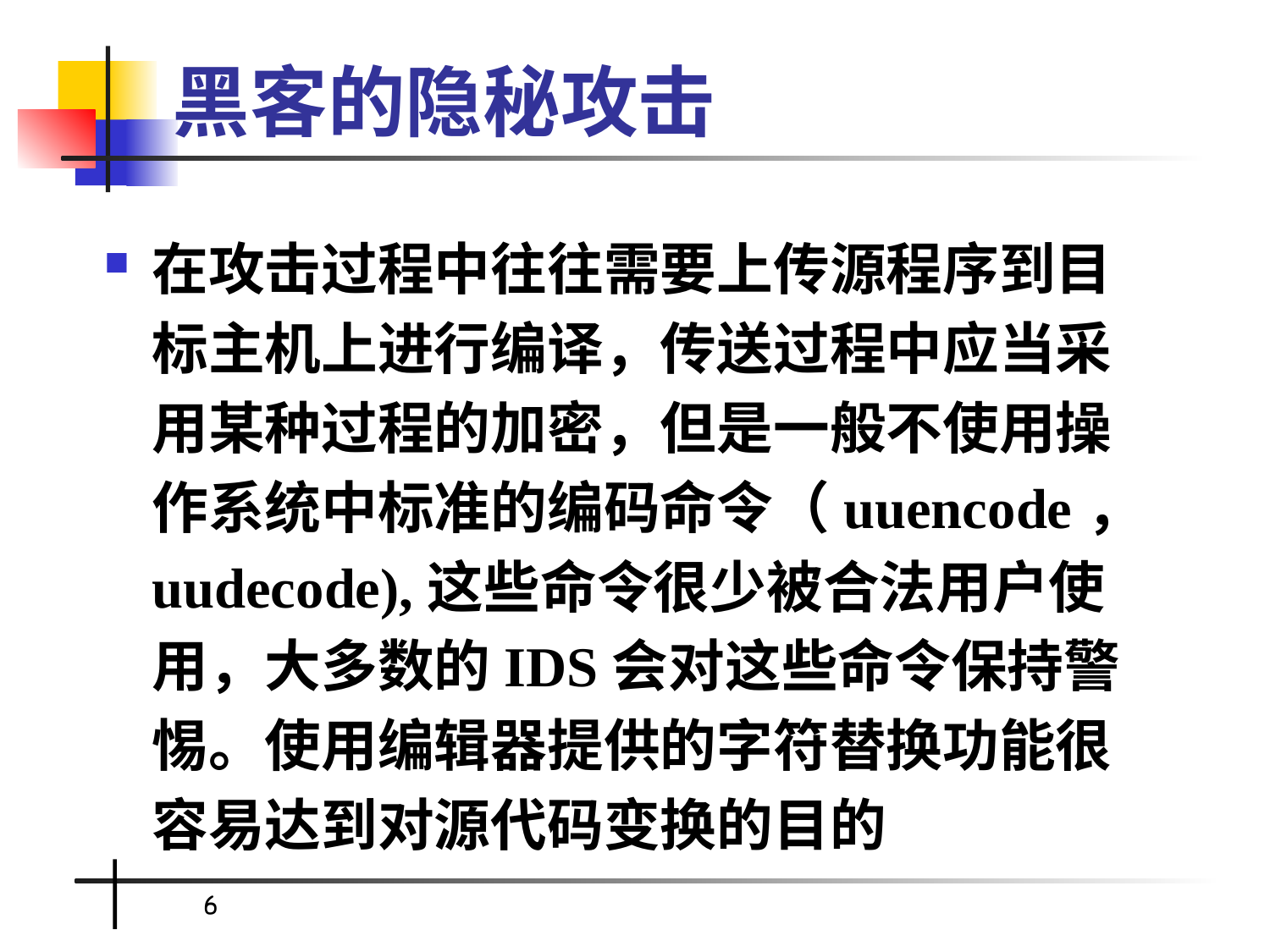

# 黑客的隐秘攻击
在攻击过程中往往需要上传源程序到目标主机上进行编译，传送过程中应当采用某种过程的加密，但是一般不使用操作系统中标准的编码命令（uuencode，uudecode),这些命令很少被合法用户使用，大多数的IDS会对这些命令保持警惕。使用编辑器提供的字符替换功能很容易达到对源代码变换的目的
6